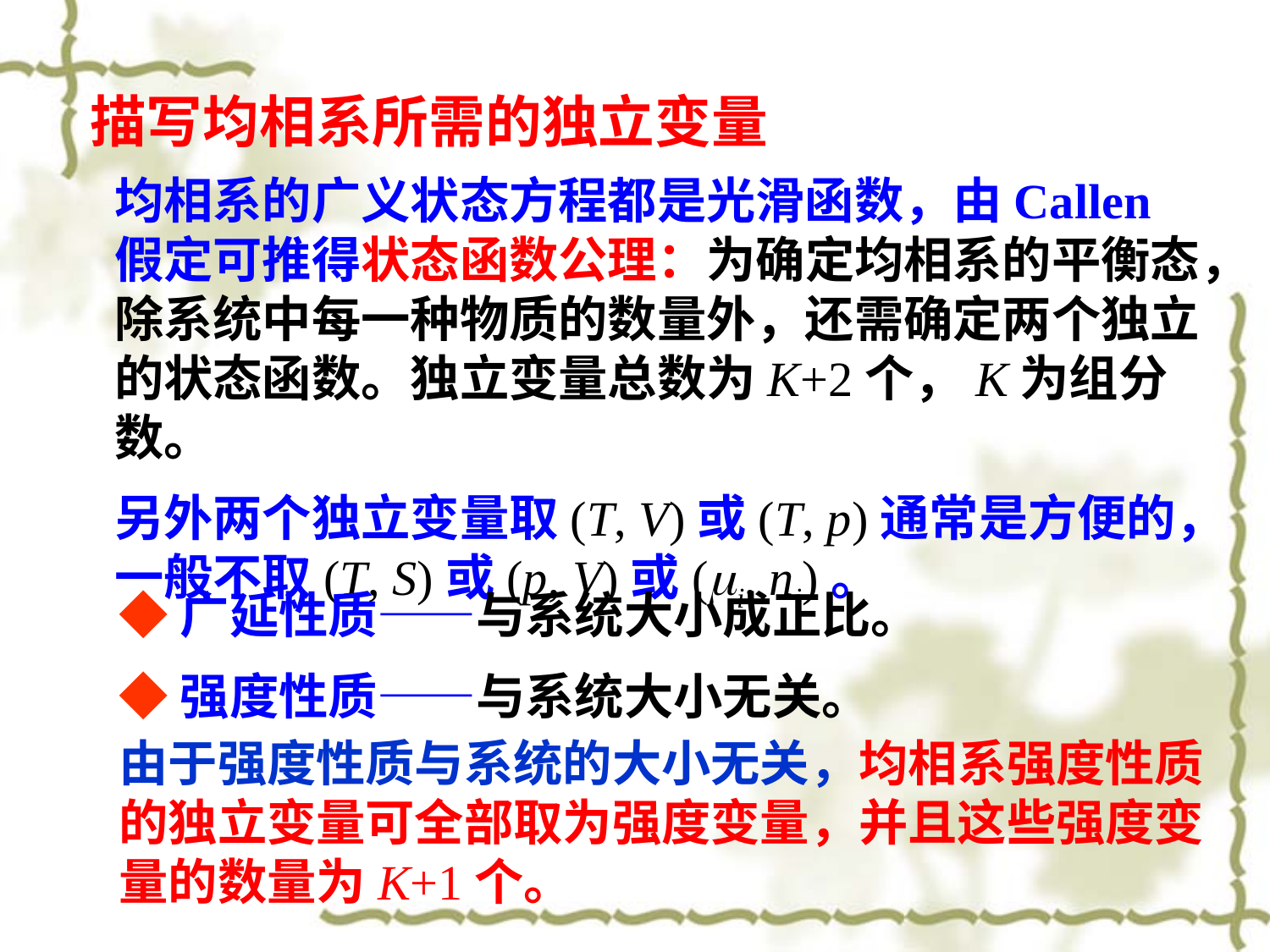

描写均相系所需的独立变量
均相系的广义状态方程都是光滑函数，由Callen假定可推得状态函数公理：为确定均相系的平衡态，除系统中每一种物质的数量外，还需确定两个独立的状态函数。独立变量总数为K+2个，K为组分数。
另外两个独立变量取(T, V)或(T, p)通常是方便的，一般不取(T, S)或(p, V)或(μi, ni)。
◆广延性质——与系统大小成正比。
◆强度性质——与系统大小无关。
由于强度性质与系统的大小无关，均相系强度性质的独立变量可全部取为强度变量，并且这些强度变量的数量为K+1个。